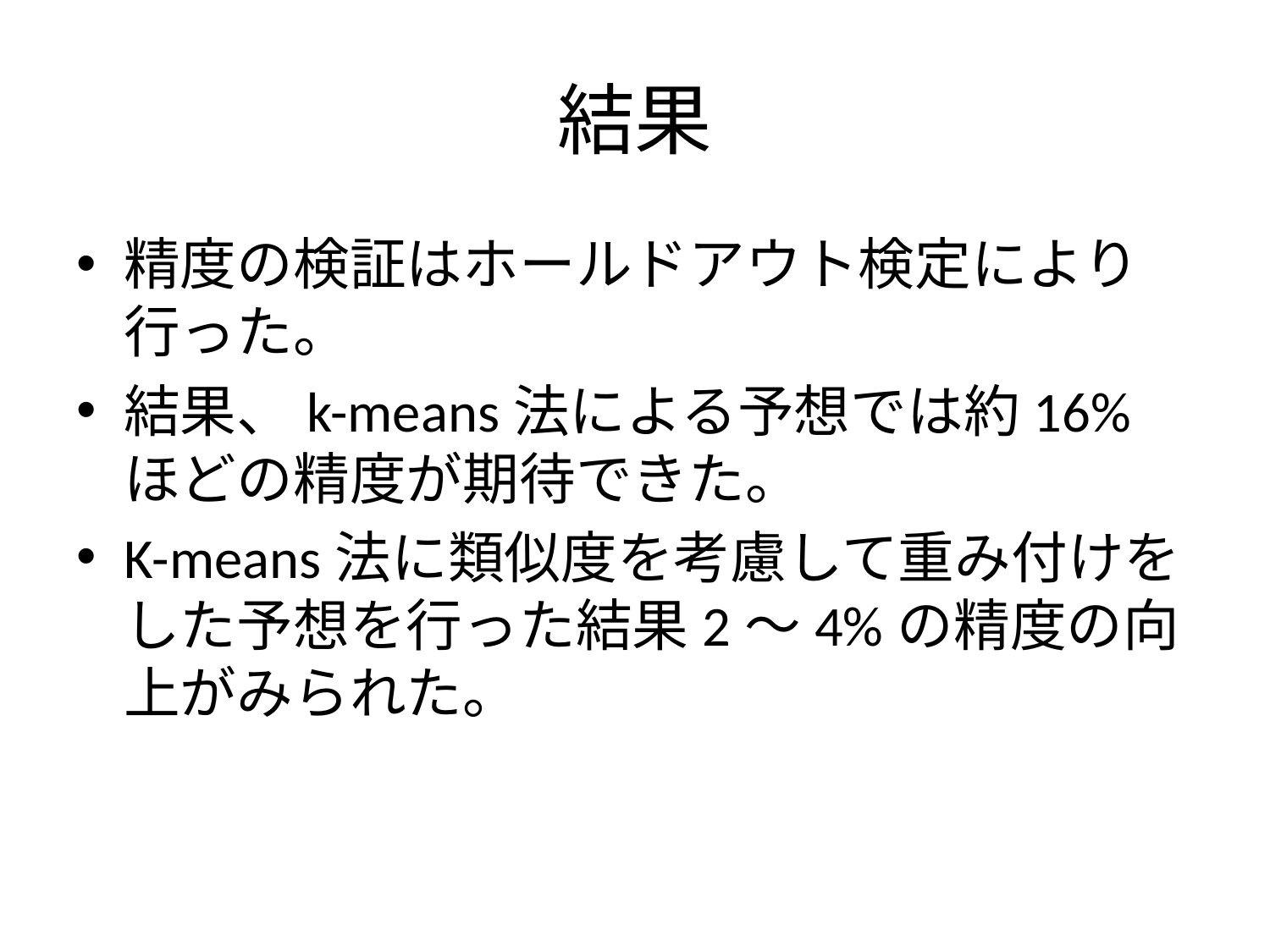

# 結果
精度の検証はホールドアウト検定により行った。
結果、k-means法による予想では約16%ほどの精度が期待できた。
K-means法に類似度を考慮して重み付けをした予想を行った結果2～4%の精度の向上がみられた。